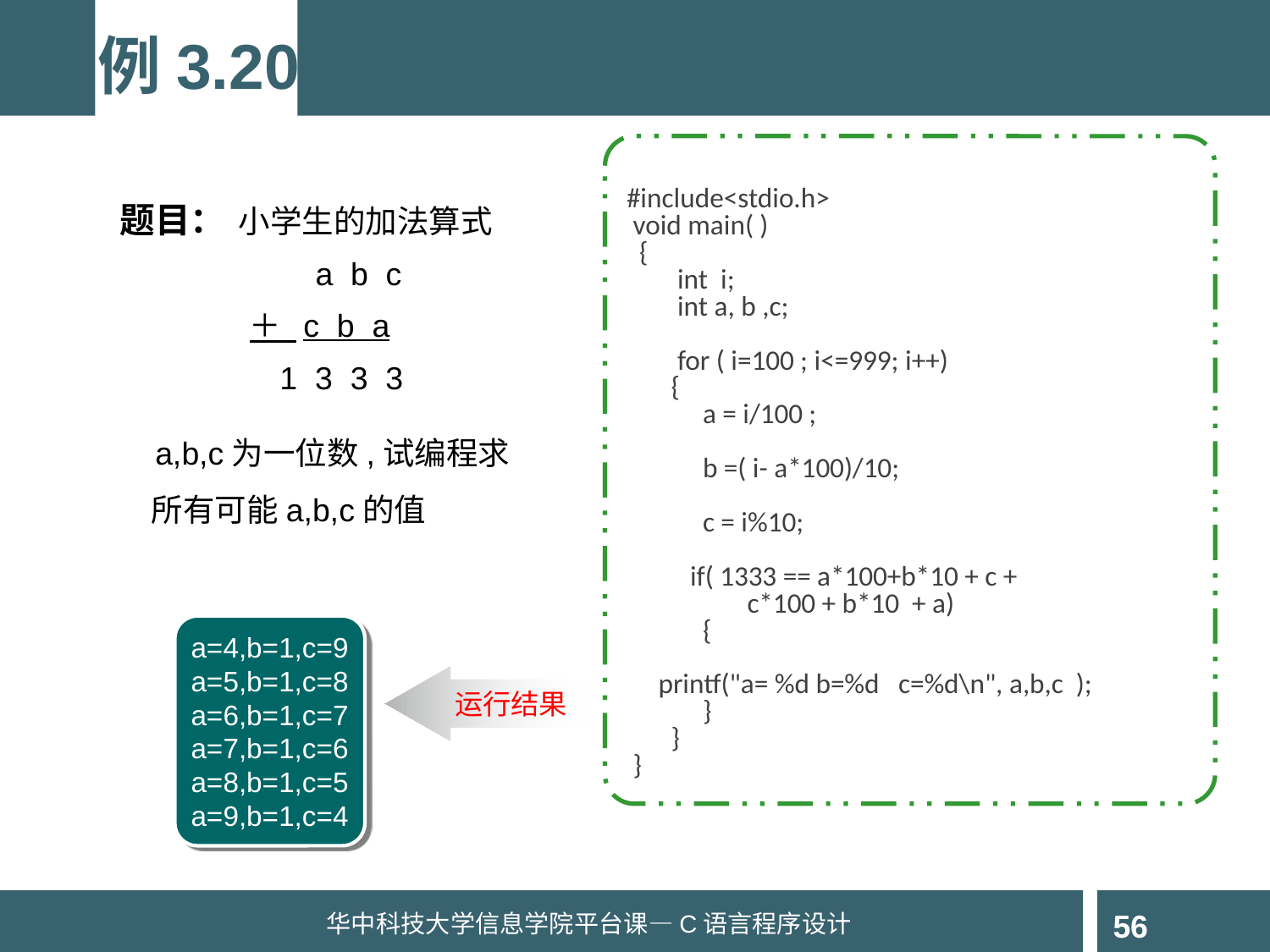

例3.20

#include<stdio.h>
 void main( )
  {
        int  i;
        int a, b ,c;

        for ( i=100 ; i<=999; i++)
       {
            a = i/100 ;

            b =( i- a*100)/10;

            c = i%10;

          if( 1333 == a*100+b*10 + c +
                   c*100 + b*10  + a)
            {

     printf("a= %d b=%d   c=%d\n", a,b,c  );
            }
       }
 }

题目：  小学生的加法算式
                      a  b  c
                 ＋  c  b  a
                  1  3  3  3
    a,b,c为一位数,试编程求所有可能a,b,c的值
a=4,b=1,c=9
a=5,b=1,c=8
a=6,b=1,c=7
a=7,b=1,c=6
a=8,b=1,c=5
a=9,b=1,c=4

运行结果